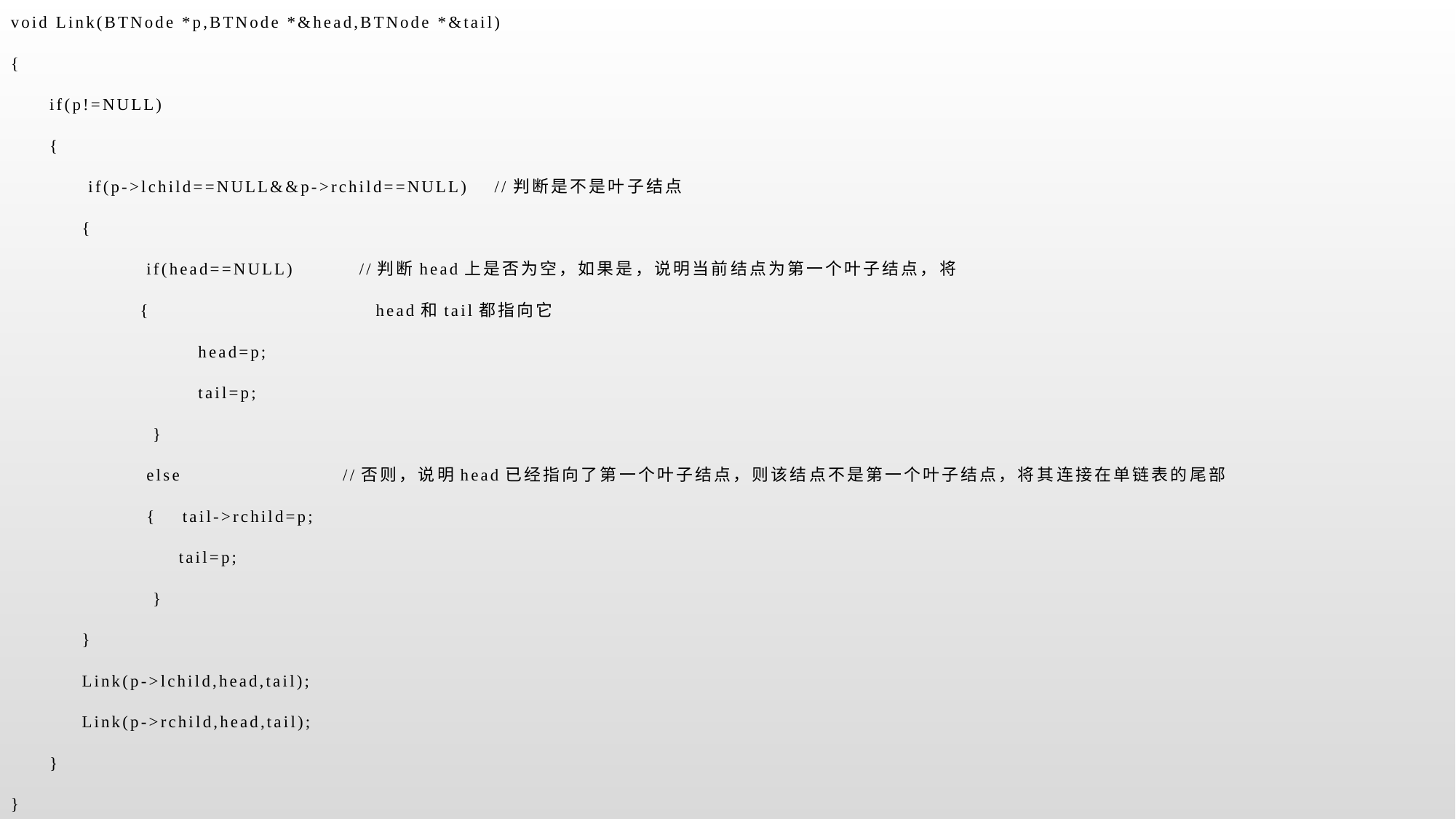

void Link(BTNode *p,BTNode *&head,BTNode *&tail)
{
      if(p!=NULL)
      {
            if(p->lchild==NULL&&p->rchild==NULL)    //判断是不是叶子结点
           {
                     if(head==NULL)          //判断head上是否为空，如果是，说明当前结点为第一个叶子结点，将
                    {                                   head和tail都指向它
                             head=p;
                             tail=p;
                      }
                     else                         //否则，说明head已经指向了第一个叶子结点，则该结点不是第一个叶子结点，将其连接在单链表的尾部
                     {    tail->rchild=p;
                          tail=p;
                      }
           }
           Link(p->lchild,head,tail);
           Link(p->rchild,head,tail);
      }
}